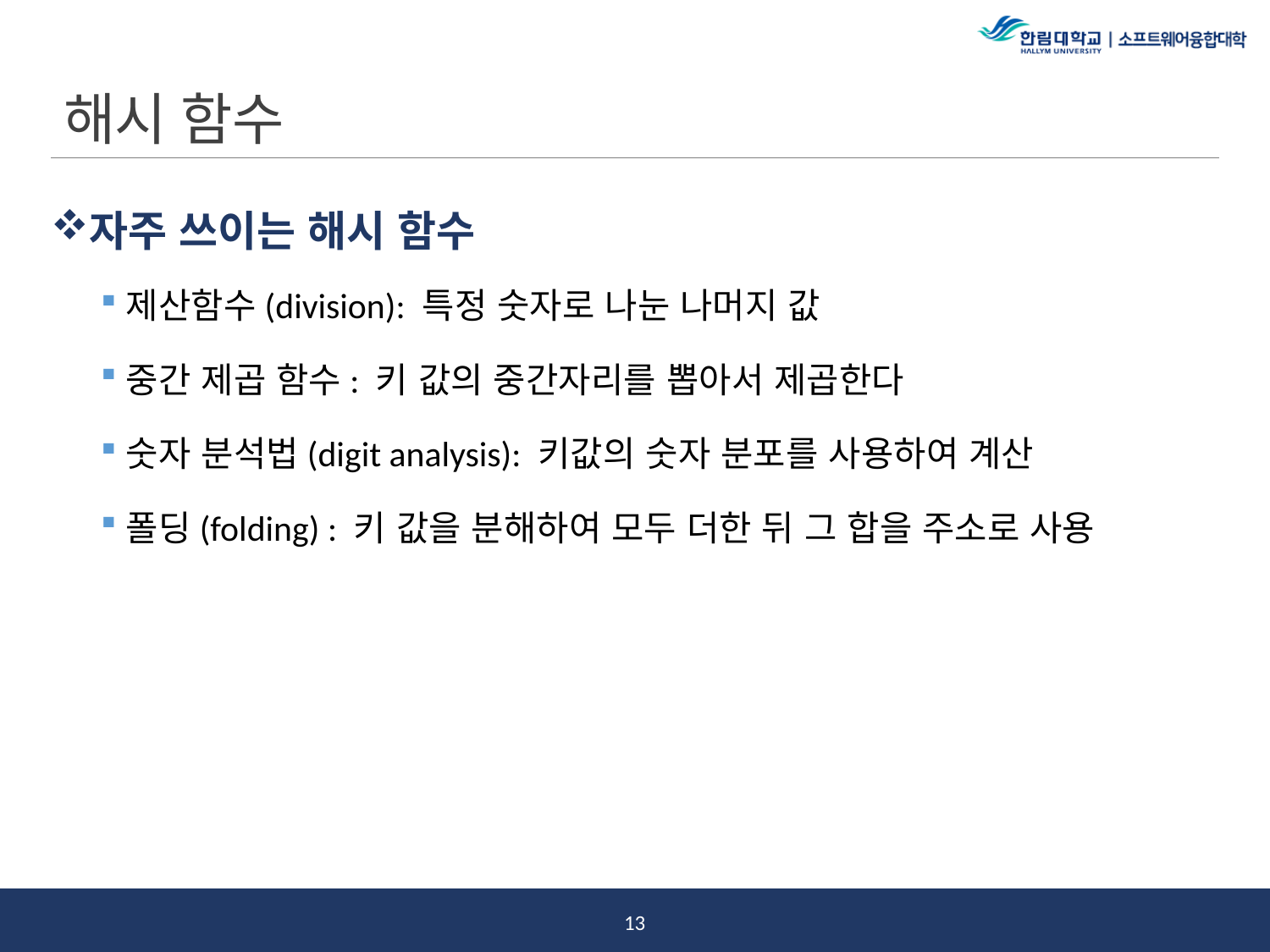

# 해시 함수
자주 쓰이는 해시 함수
제산함수(division): 특정 숫자로 나눈 나머지 값
중간 제곱 함수: 키 값의 중간자리를 뽑아서 제곱한다
숫자 분석법(digit analysis): 키값의 숫자 분포를 사용하여 계산
폴딩(folding) : 키 값을 분해하여 모두 더한 뒤 그 합을 주소로 사용

13